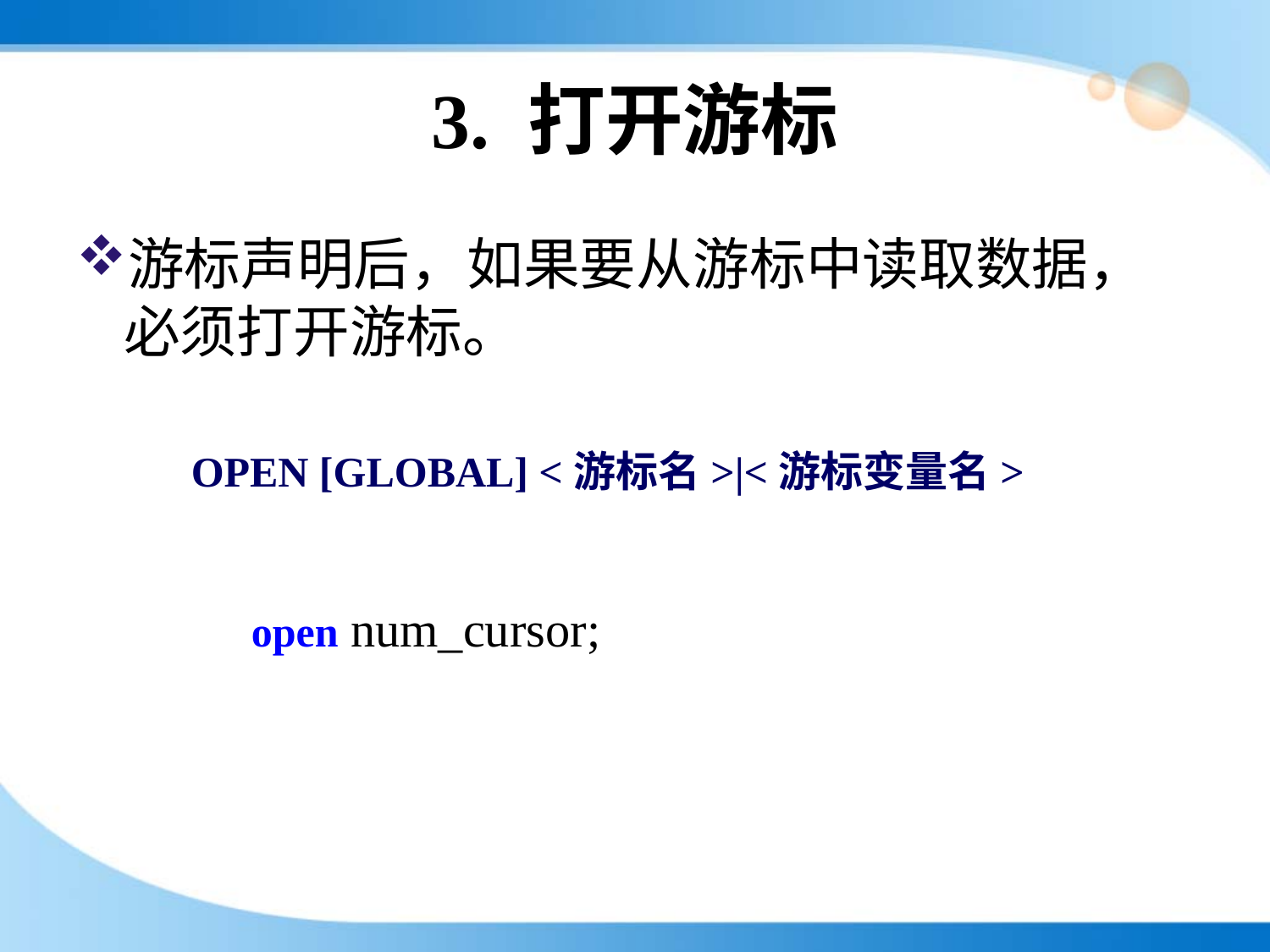

# 3. 打开游标
游标声明后，如果要从游标中读取数据，必须打开游标。
OPEN [GLOBAL] <游标名>|<游标变量名>
open num_cursor;